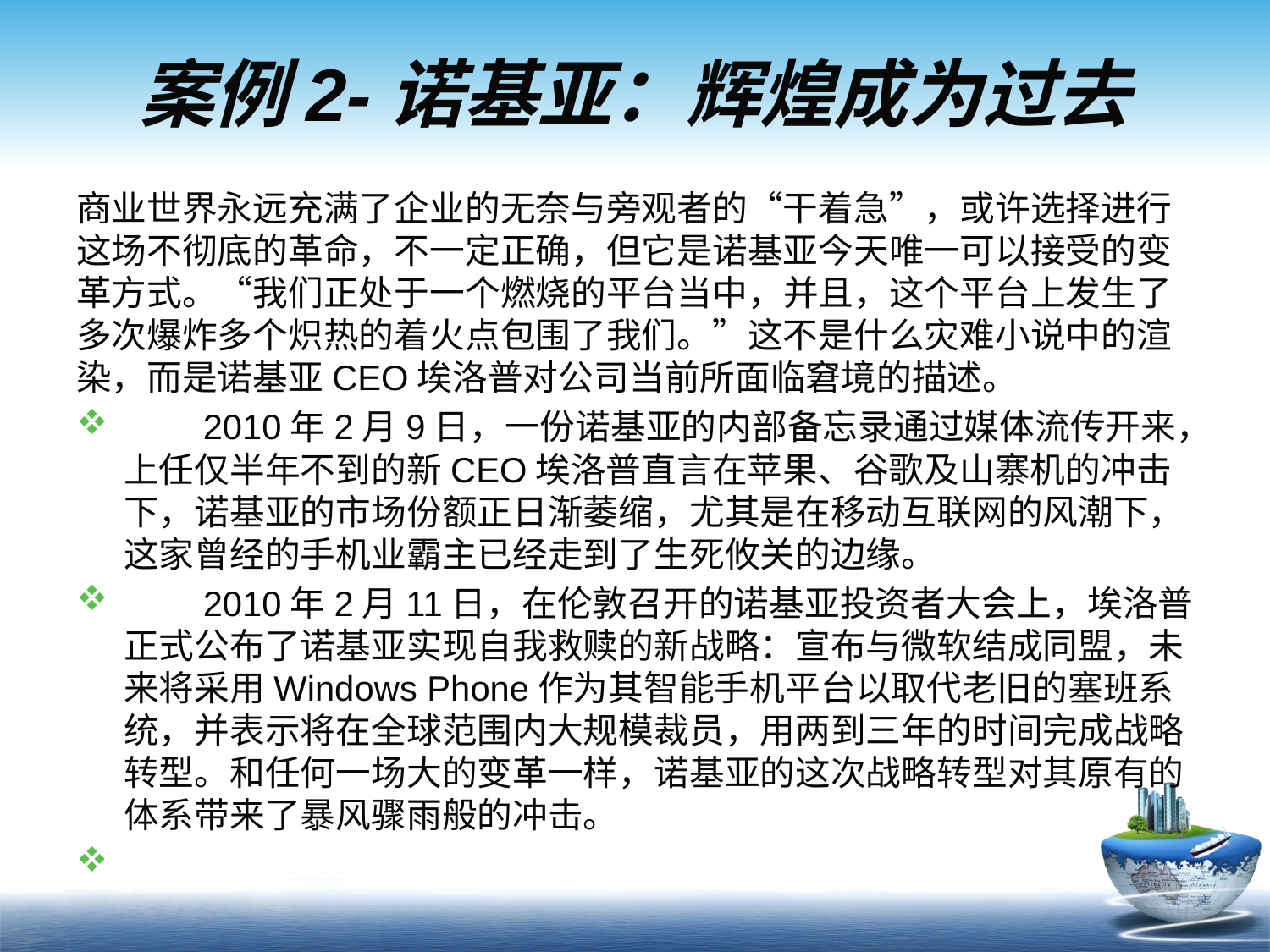

# 案例2-诺基亚：辉煌成为过去
商业世界永远充满了企业的无奈与旁观者的“干着急”，或许选择进行这场不彻底的革命，不一定正确，但它是诺基亚今天唯一可以接受的变革方式。“我们正处于一个燃烧的平台当中，并且，这个平台上发生了多次爆炸多个炽热的着火点包围了我们。”这不是什么灾难小说中的渲染，而是诺基亚CEO埃洛普对公司当前所面临窘境的描述。
　　2010年2月9日，一份诺基亚的内部备忘录通过媒体流传开来，上任仅半年不到的新CEO埃洛普直言在苹果、谷歌及山寨机的冲击下，诺基亚的市场份额正日渐萎缩，尤其是在移动互联网的风潮下，这家曾经的手机业霸主已经走到了生死攸关的边缘。
　　2010年2月11日，在伦敦召开的诺基亚投资者大会上，埃洛普正式公布了诺基亚实现自我救赎的新战略：宣布与微软结成同盟，未来将采用Windows Phone作为其智能手机平台以取代老旧的塞班系统，并表示将在全球范围内大规模裁员，用两到三年的时间完成战略转型。和任何一场大的变革一样，诺基亚的这次战略转型对其原有的体系带来了暴风骤雨般的冲击。